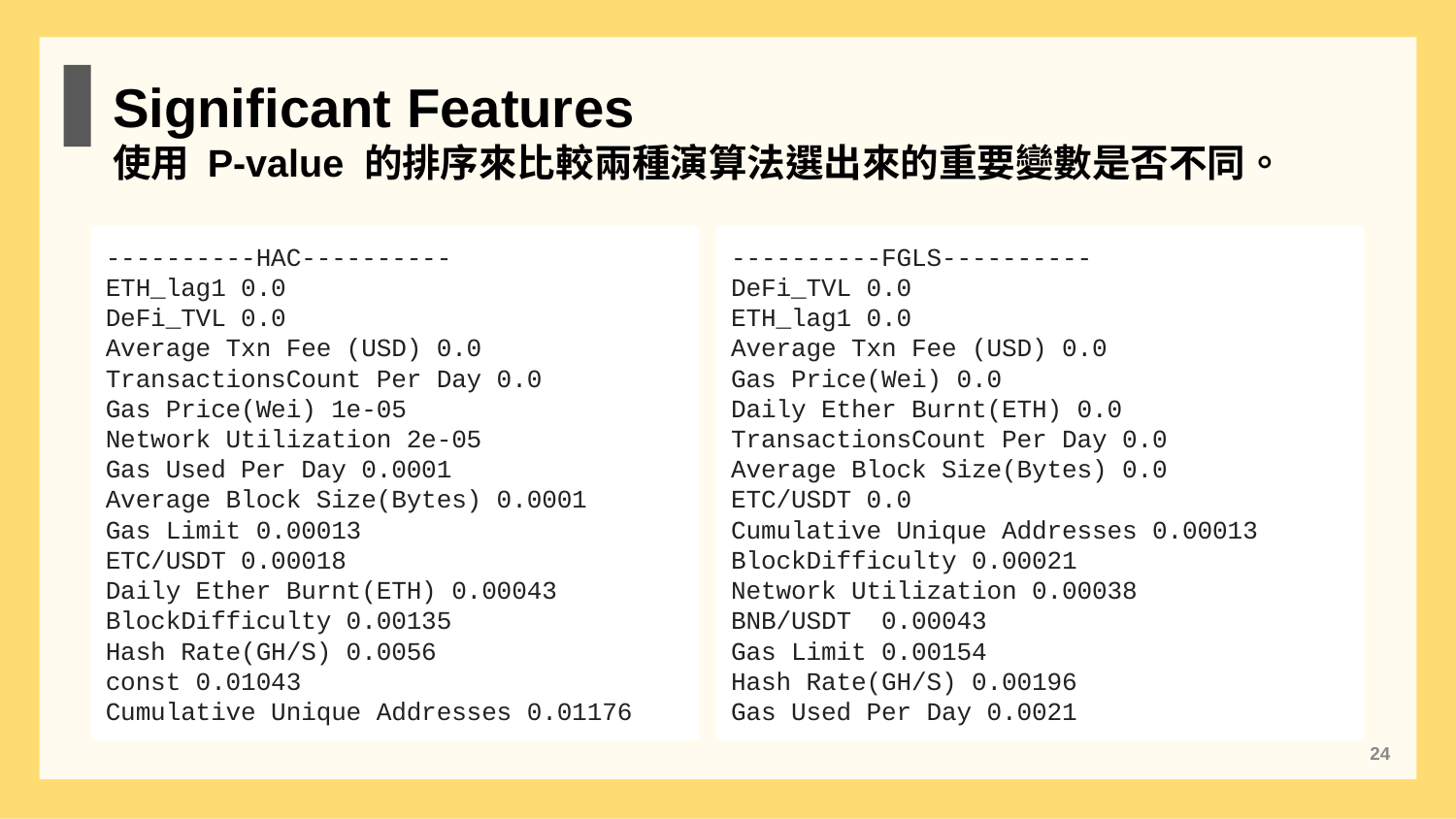

Significant Features
使用 P-value 的排序來比較兩種演算法選出來的重要變數是否不同。

----------HAC----------
ETH_lag1 0.0
DeFi_TVL 0.0
Average Txn Fee (USD) 0.0
TransactionsCount Per Day 0.0
Gas Price(Wei) 1e-05
Network Utilization 2e-05
Gas Used Per Day 0.0001
Average Block Size(Bytes) 0.0001
Gas Limit 0.00013
ETC/USDT 0.00018
Daily Ether Burnt(ETH) 0.00043
BlockDifficulty 0.00135
Hash Rate(GH/S) 0.0056
const 0.01043
Cumulative Unique Addresses 0.01176
----------FGLS----------
DeFi_TVL 0.0
ETH_lag1 0.0
Average Txn Fee (USD) 0.0
Gas Price(Wei) 0.0
Daily Ether Burnt(ETH) 0.0
TransactionsCount Per Day 0.0
Average Block Size(Bytes) 0.0
ETC/USDT 0.0
Cumulative Unique Addresses 0.00013
BlockDifficulty 0.00021
Network Utilization 0.00038
BNB/USDT  0.00043
Gas Limit 0.00154
Hash Rate(GH/S) 0.00196
Gas Used Per Day 0.0021
24